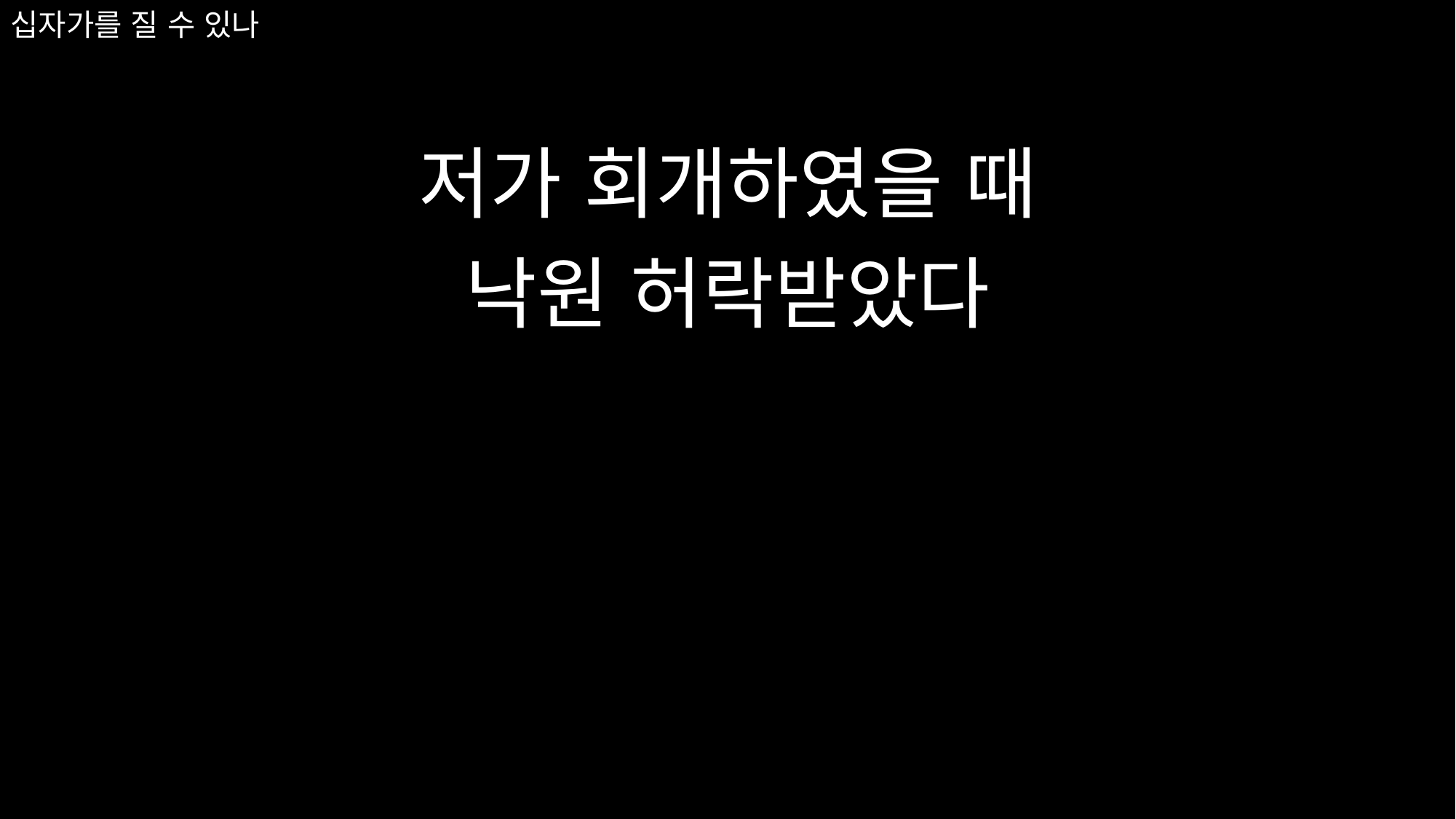

저가 회개하였을 때
낙원 허락받았다
# 십자가를 질 수 있나